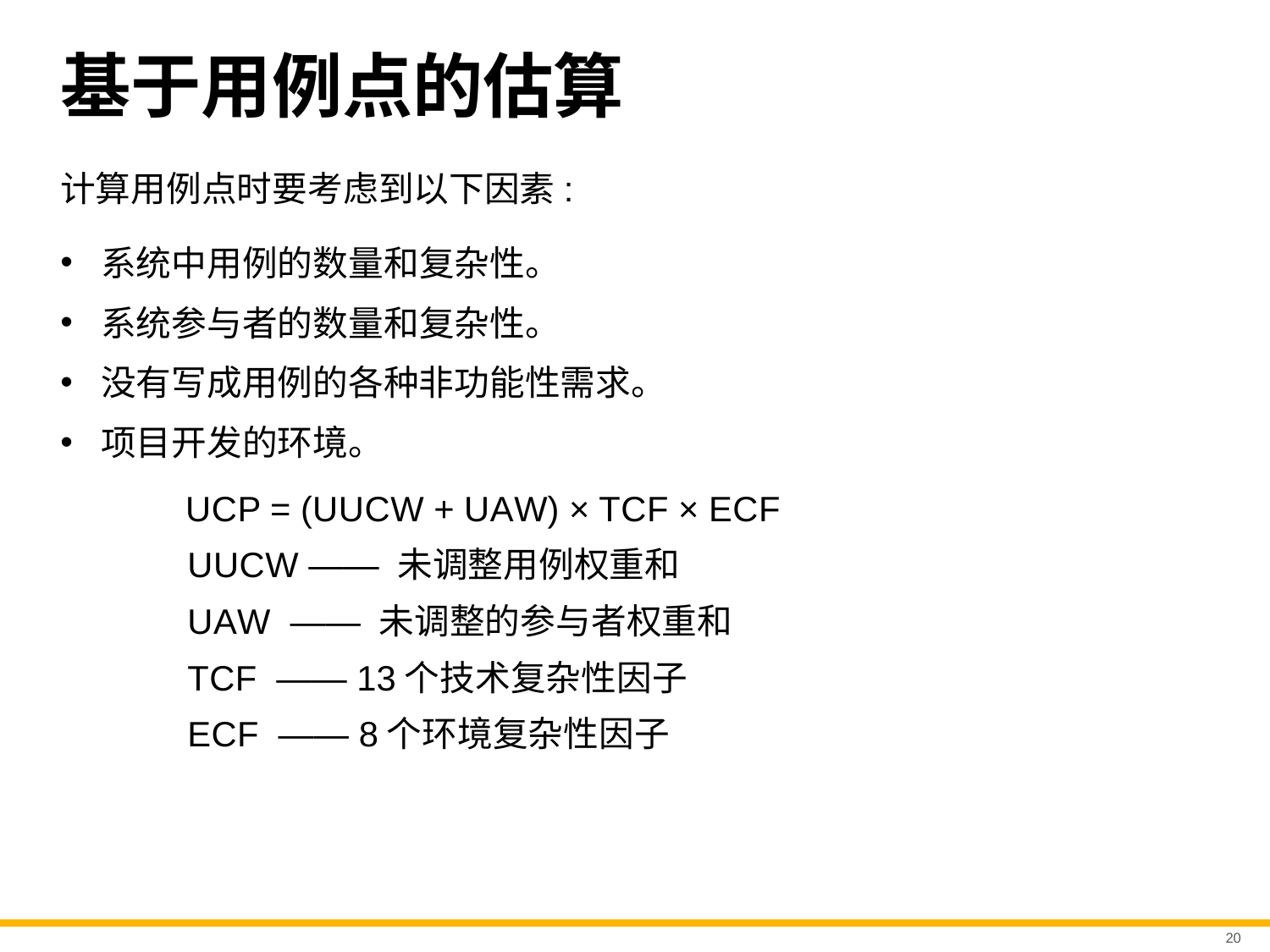

# 基于用例点的估算
计算用例点时要考虑到以下因素:
系统中用例的数量和复杂性。
系统参与者的数量和复杂性。
没有写成用例的各种非功能性需求。
项目开发的环境。
U C P = (U U C W + U A W) × T C F × E C F
	U U C W —— 未调整用例权重和
	U A W  —— 未调整的参与者权重和
	T C F  —— 13个技术复杂性因子
	E C F  —— 8个环境复杂性因子
20